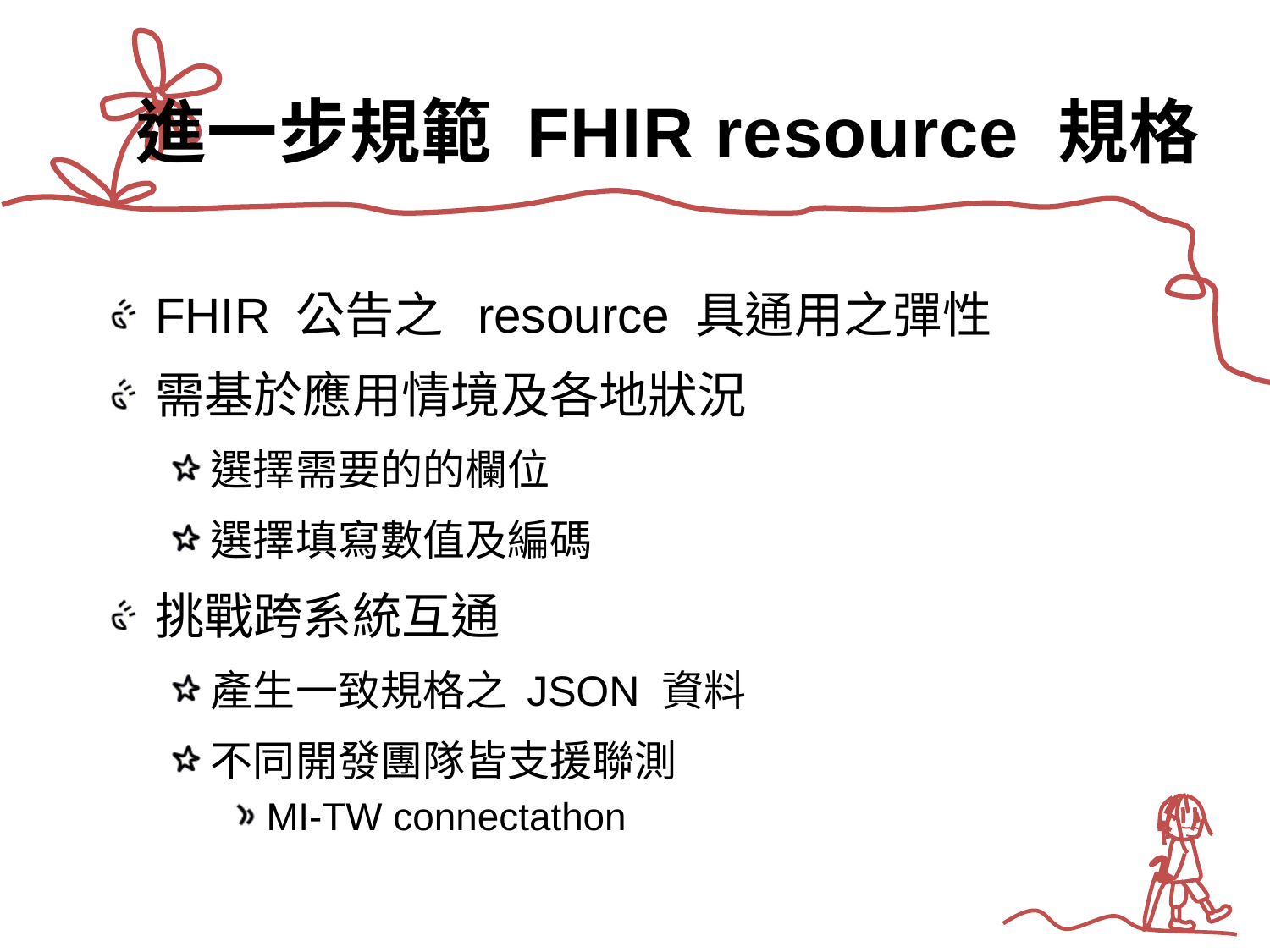

# 進一步規範 FHIR resource 規格
FHIR 公告之  resource 具通用之彈性
需基於應用情境及各地狀況
選擇需要的的欄位
選擇填寫數值及編碼
挑戰跨系統互通
產生一致規格之 JSON 資料
不同開發團隊皆支援聯測
MI-TW connectathon